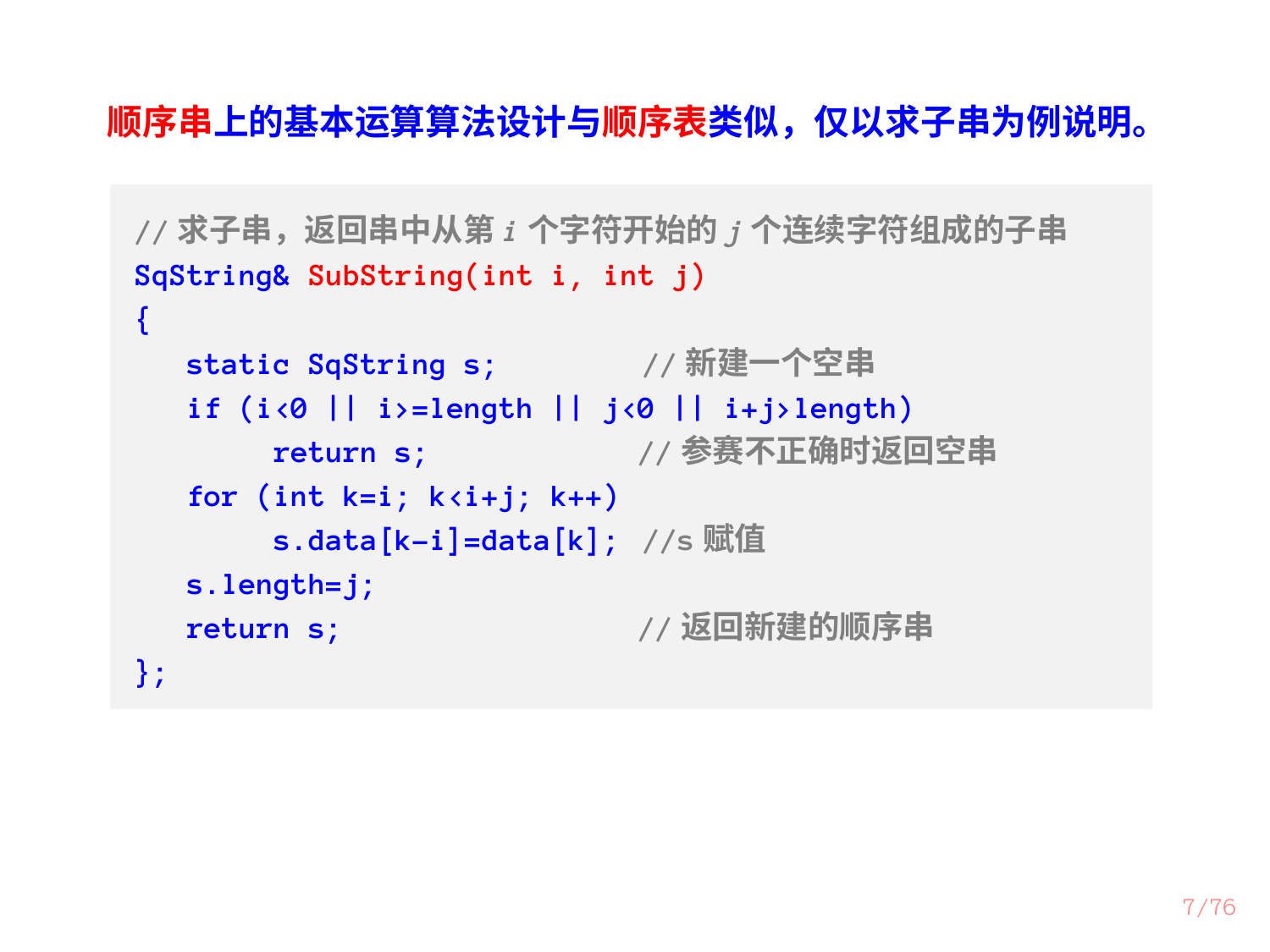

顺序串上的基本运算算法设计与顺序表类似，仅以求子串为例说明。
//求子串，返回串中从第i个字符开始的j个连续字符组成的子串
SqString& SubString(int i, int j)
{
   static SqString s;		//新建一个空串
   if (i<0 || i>=length || j<0 || i+j>length)
        return s;            //参赛不正确时返回空串
   for (int k=i; k<i+j; k++)
        s.data[k-i]=data[k];	//s赋值
   s.length=j;
   return s;                 //返回新建的顺序串
};
7/76